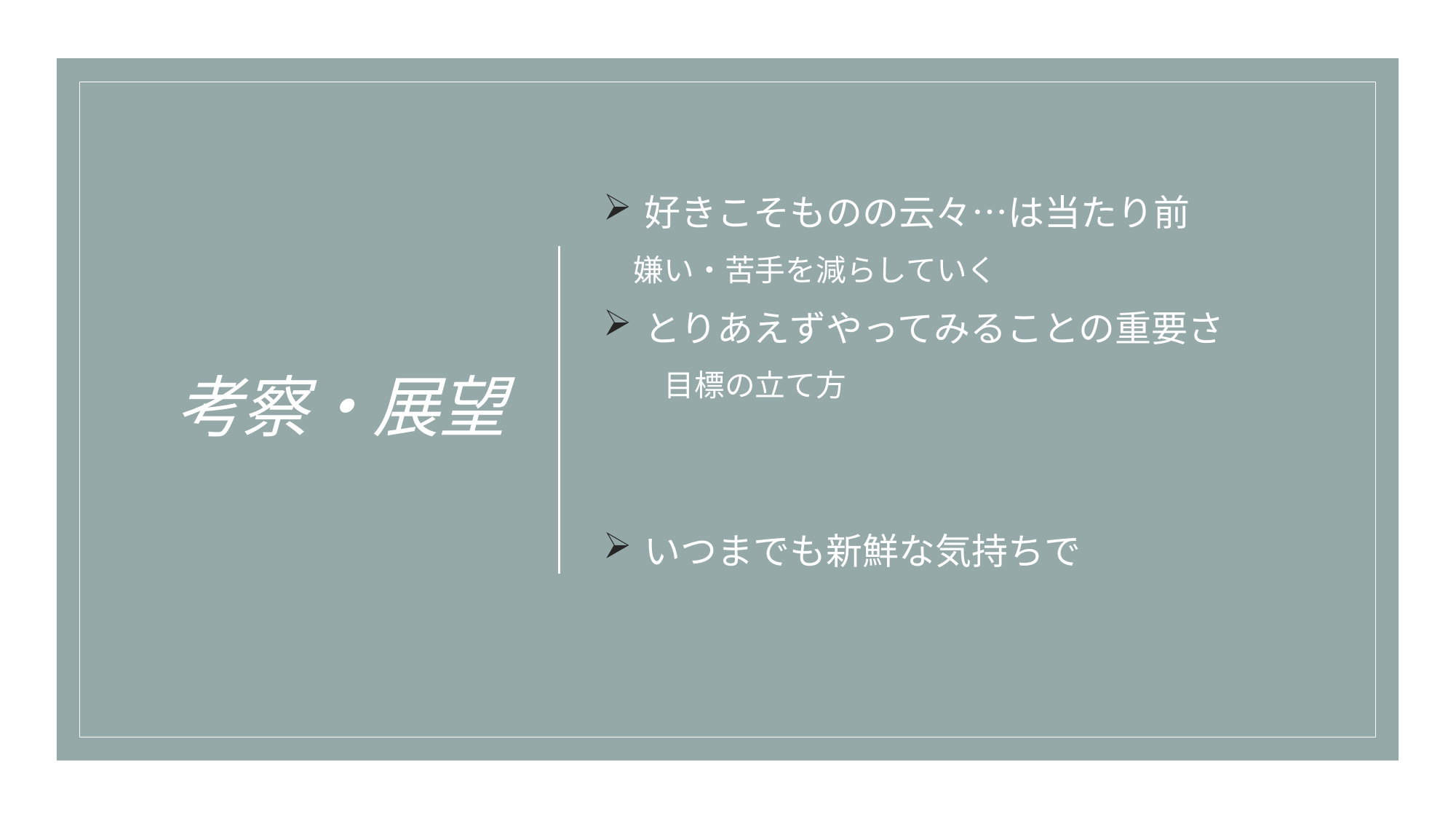

# 考察・展望
好きこそものの云々…は当たり前
　嫌い・苦手を減らしていく
とりあえずやってみることの重要さ
　　目標の立て方

いつまでも新鮮な気持ちで